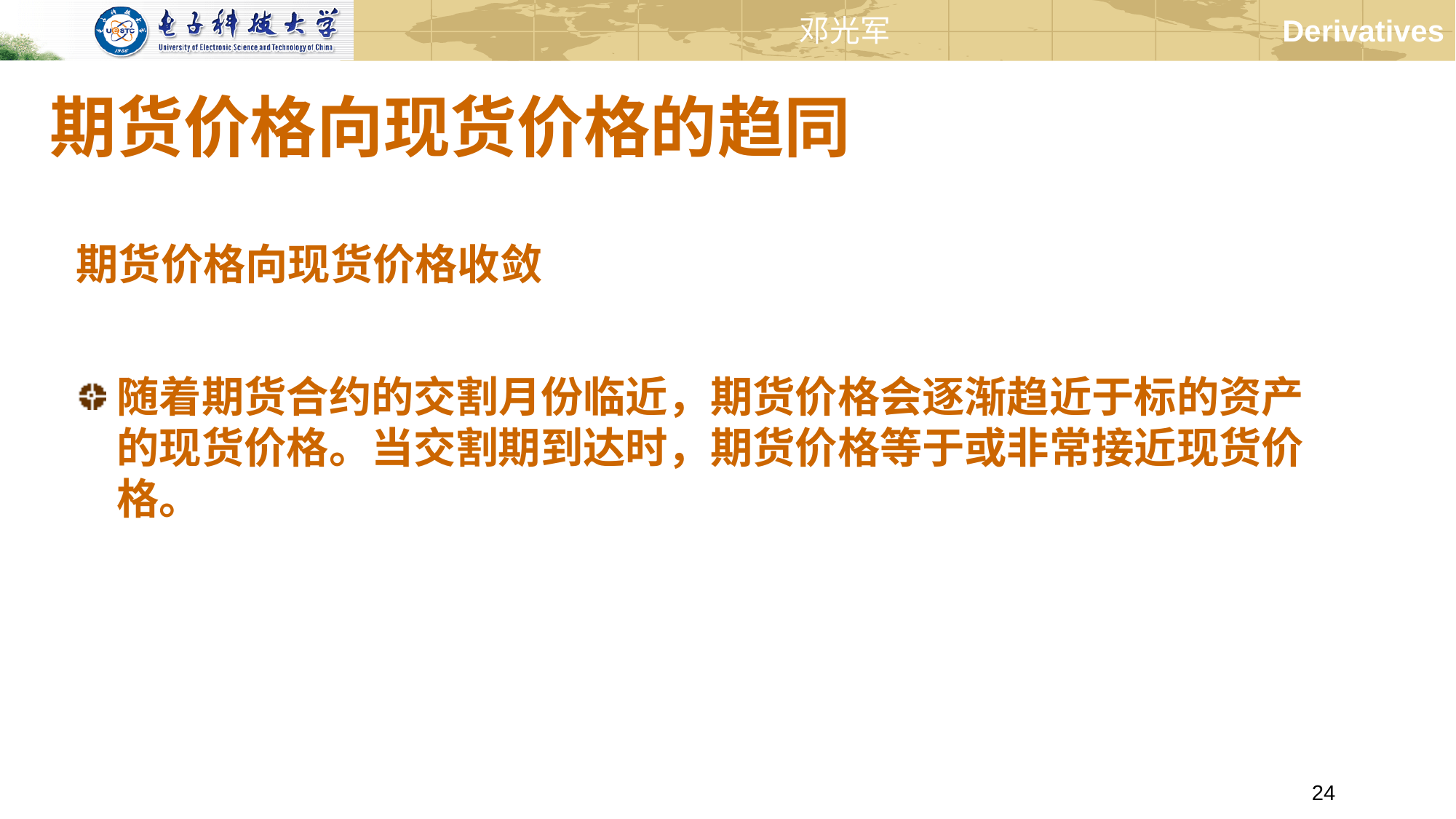

# 期货价格向现货价格的趋同
期货价格向现货价格收敛

随着期货合约的交割月份临近，期货价格会逐渐趋近于标的资产的现货价格。当交割期到达时，期货价格等于或非常接近现货价格。